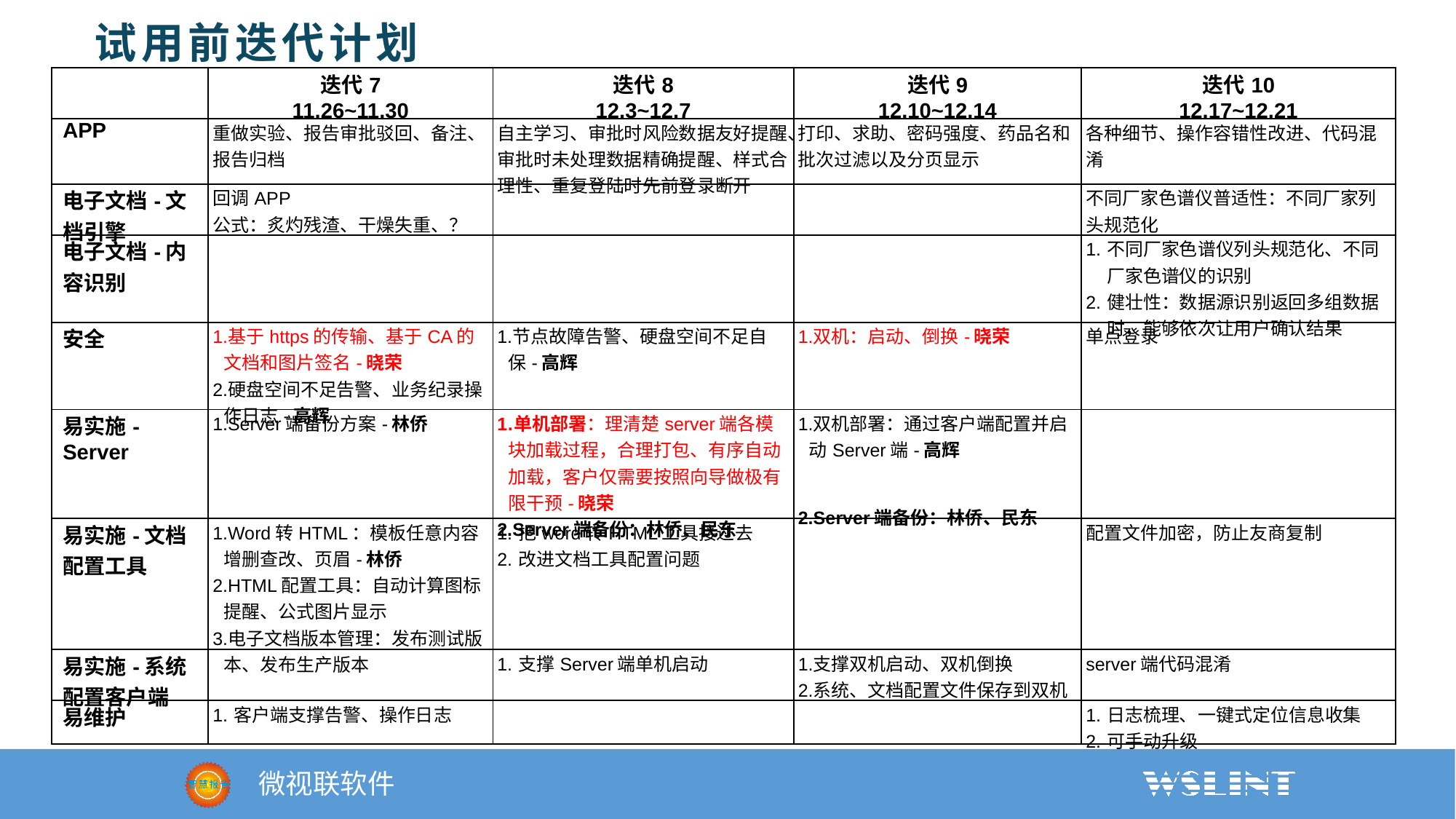

试用前迭代计划
|  | 迭代7 11.26~11.30 | 迭代8 12.3~12.7 | 迭代9 12.10~12.14 | 迭代10 12.17~12.21 |
| --- | --- | --- | --- | --- |
| APP | 重做实验、报告审批驳回、备注、报告归档 | 自主学习、审批时风险数据友好提醒、审批时未处理数据精确提醒、样式合理性、重复登陆时先前登录断开 | 打印、求助、密码强度、药品名和批次过滤以及分页显示 | 各种细节、操作容错性改进、代码混淆 |
| 电子文档-文档引擎 | 回调APP 公式：炙灼残渣、干燥失重、？ |  |  | 不同厂家色谱仪普适性：不同厂家列头规范化 |
| 电子文档-内容识别 |  |  |  | 不同厂家色谱仪列头规范化、不同厂家色谱仪的识别 健壮性：数据源识别返回多组数据时，能够依次让用户确认结果 |
| 安全 | 基于https的传输、基于CA的文档和图片签名-晓荣 硬盘空间不足告警、业务纪录操作日志-高辉 | 节点故障告警、硬盘空间不足自保-高辉 | 双机：启动、倒换-晓荣 | 单点登录 |
| 易实施-Server | Server端备份方案-林侨 | 单机部署：理清楚server端各模块加载过程，合理打包、有序自动加载，客户仅需要按照向导做极有限干预-晓荣 Server端备份：林侨、民东 | 双机部署：通过客户端配置并启动Server端-高辉 Server端备份：林侨、民东 |  |
| 易实施-文档配置工具 | Word转HTML：模板任意内容增删查改、页眉-林侨 HTML配置工具：自动计算图标提醒、公式图片显示 电子文档版本管理：发布测试版本、发布生产版本 | 把word转HTML工具接过去 改进文档工具配置问题 |  | 配置文件加密，防止友商复制 |
| 易实施-系统配置客户端 |  | 支撑Server端单机启动 | 支撑双机启动、双机倒换 系统、文档配置文件保存到双机 | server端代码混淆 |
| 易维护 | 客户端支撑告警、操作日志 |  |  | 日志梳理、一键式定位信息收集 可手动升级 |